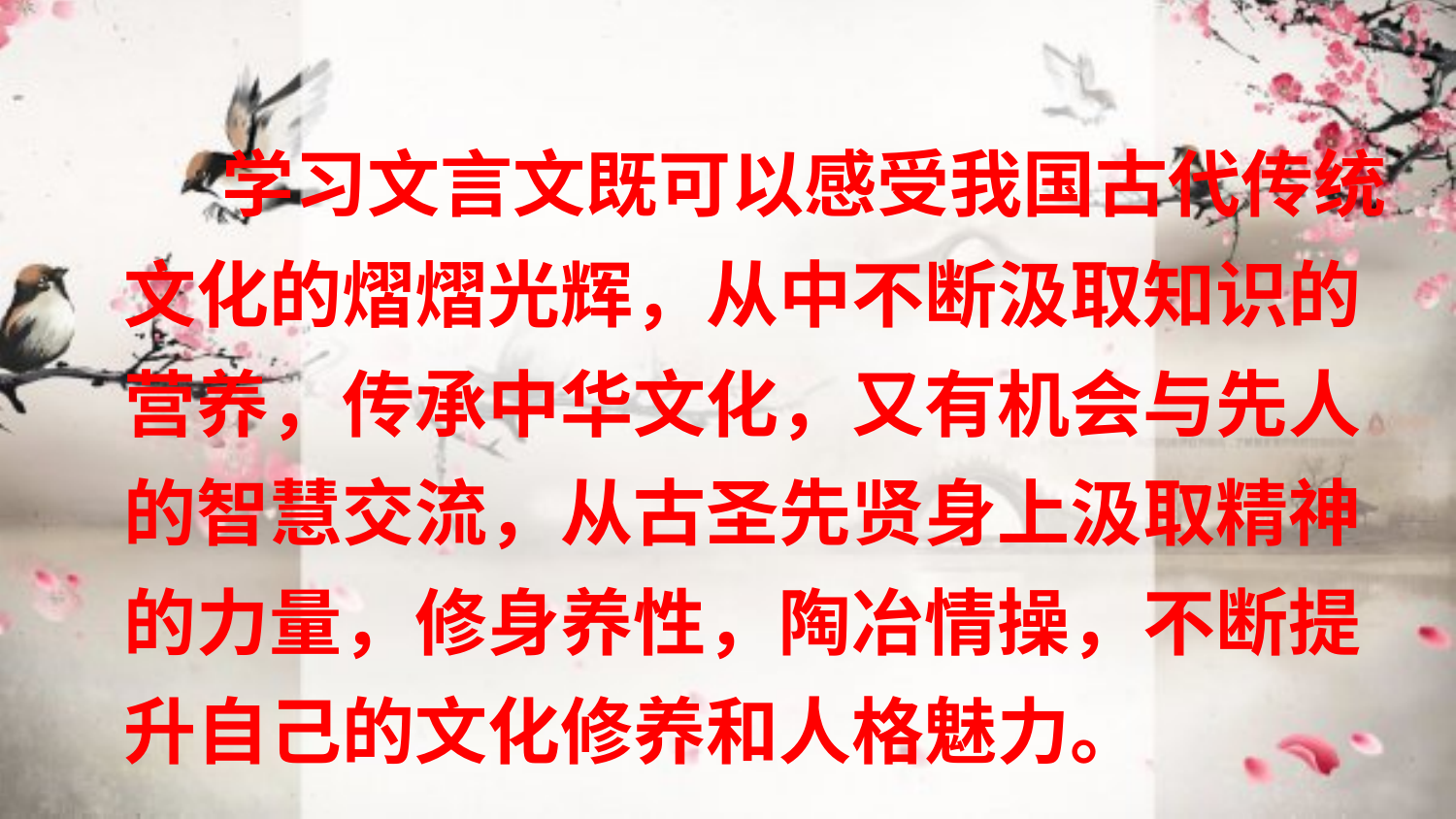

#
  学习文言文既可以感受我国古代传统文化的熠熠光辉，从中不断汲取知识的营养，传承中华文化，又有机会与先人的智慧交流，从古圣先贤身上汲取精神的力量，修身养性，陶冶情操，不断提升自己的文化修养和人格魅力。